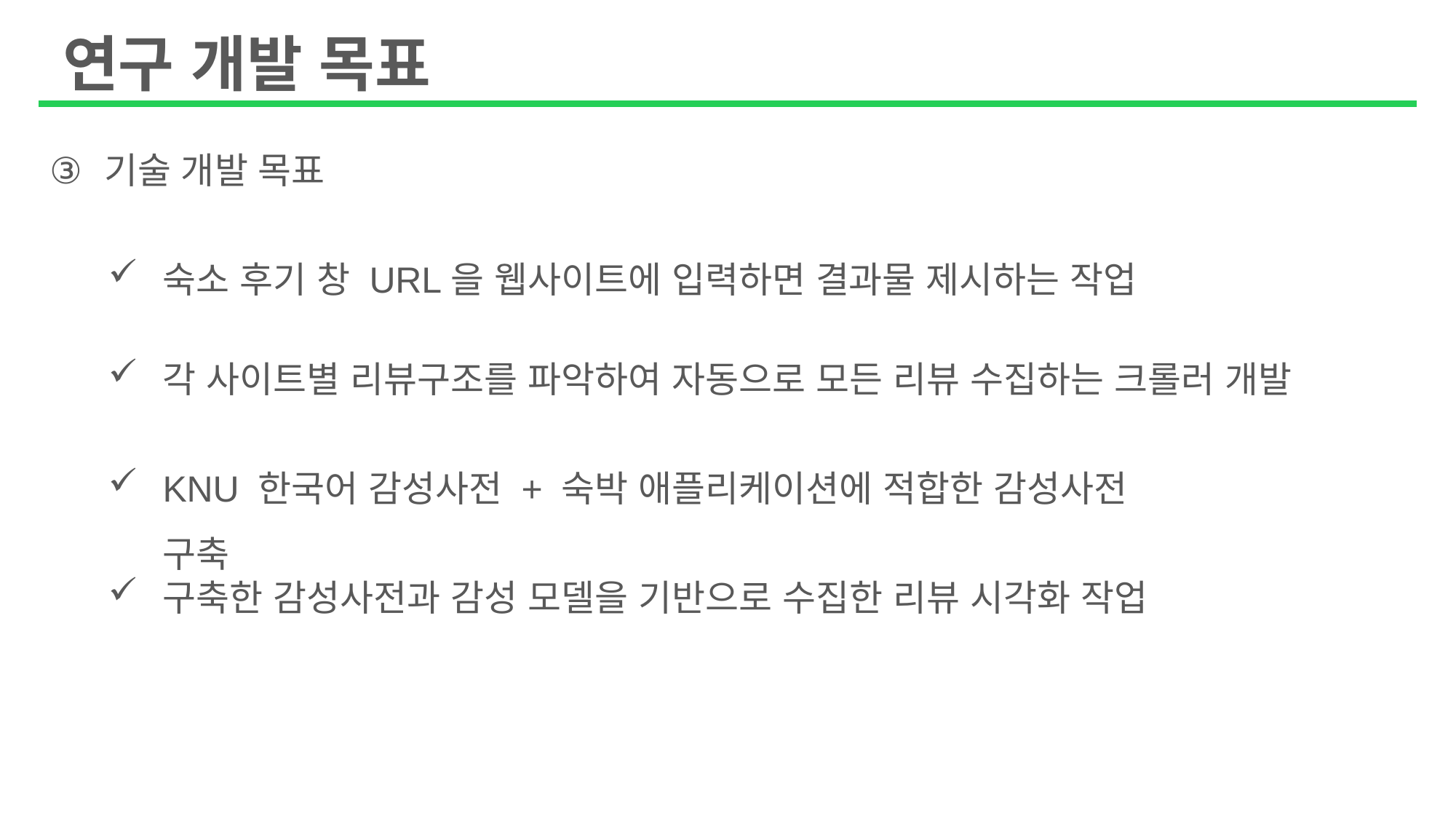

연구 개발 목표
기술 개발 목표
숙소 후기 창 URL을 웹사이트에 입력하면 결과물 제시하는 작업
각 사이트별 리뷰구조를 파악하여 자동으로 모든 리뷰 수집하는 크롤러 개발
KNU 한국어 감성사전 + 숙박 애플리케이션에 적합한 감성사전 구축
구축한 감성사전과 감성 모델을 기반으로 수집한 리뷰 시각화 작업